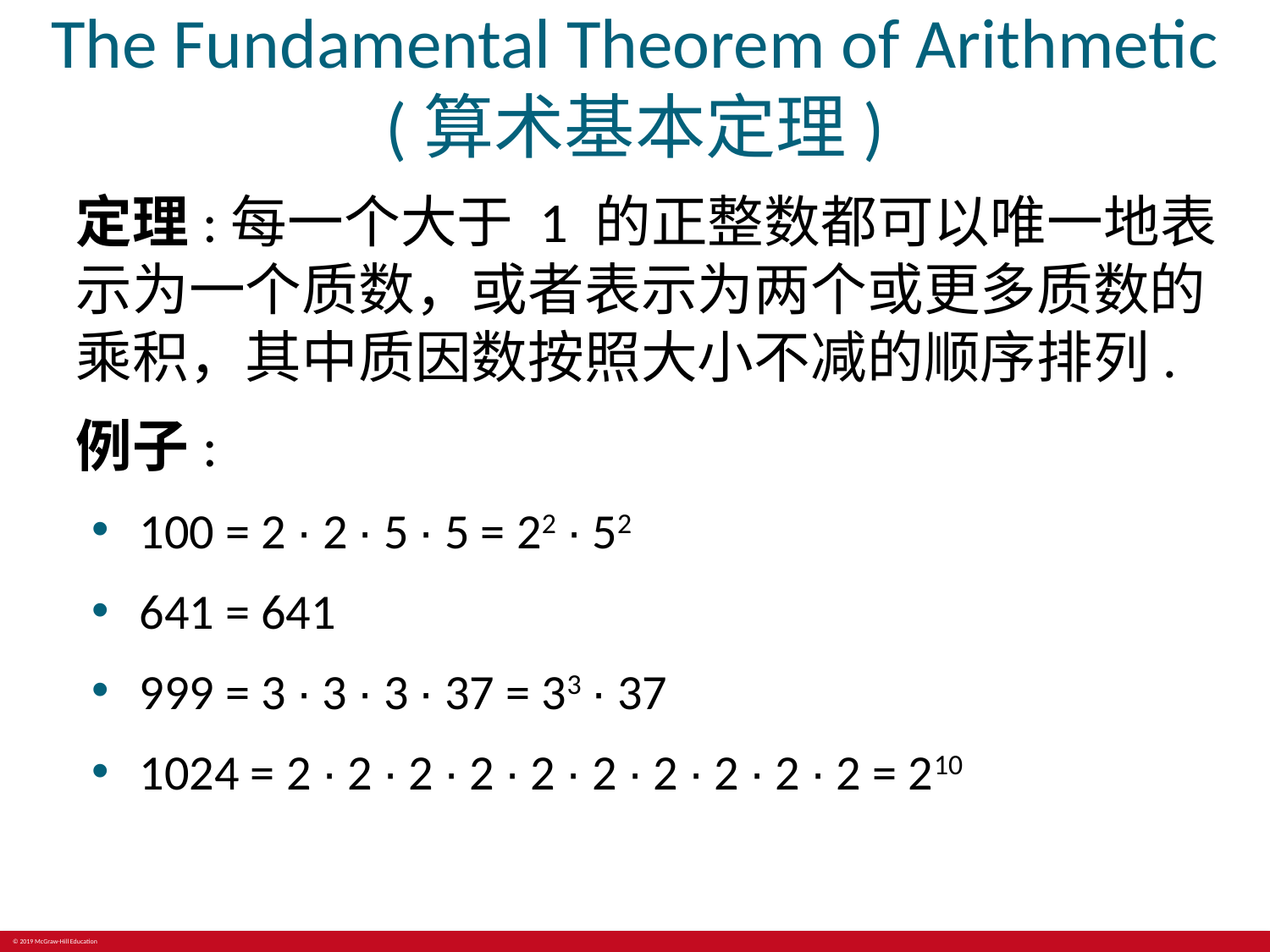

# The Fundamental Theorem of Arithmetic (算术基本定理)
定理:每一个大于 1 的正整数都可以唯一地表示为一个质数，或者表示为两个或更多质数的乘积，其中质因数按照大小不减的顺序排列.
例子:
100 = 2 ∙ 2 ∙ 5 ∙ 5 = 22 ∙ 52
641 = 641
999 = 3 ∙ 3 ∙ 3 ∙ 37 = 33 ∙ 37
1024 = 2 ∙ 2 ∙ 2 ∙ 2 ∙ 2 ∙ 2 ∙ 2 ∙ 2 ∙ 2 ∙ 2 = 210